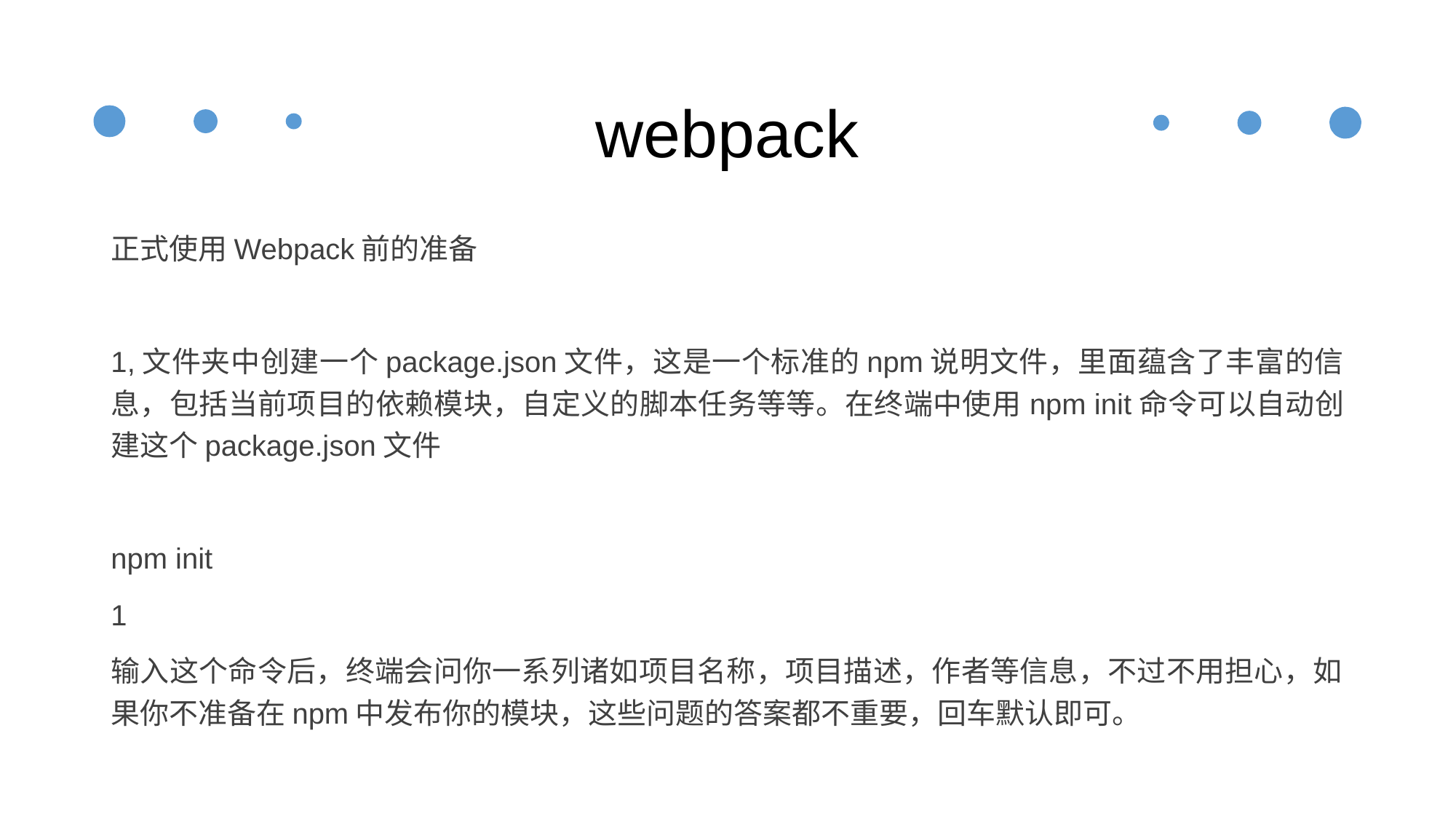

# webpack
正式使用Webpack前的准备

1,文件夹中创建一个package.json文件，这是一个标准的npm说明文件，里面蕴含了丰富的信息，包括当前项目的依赖模块，自定义的脚本任务等等。在终端中使用npm init命令可以自动创建这个package.json文件

npm init
1
输入这个命令后，终端会问你一系列诸如项目名称，项目描述，作者等信息，不过不用担心，如果你不准备在npm中发布你的模块，这些问题的答案都不重要，回车默认即可。